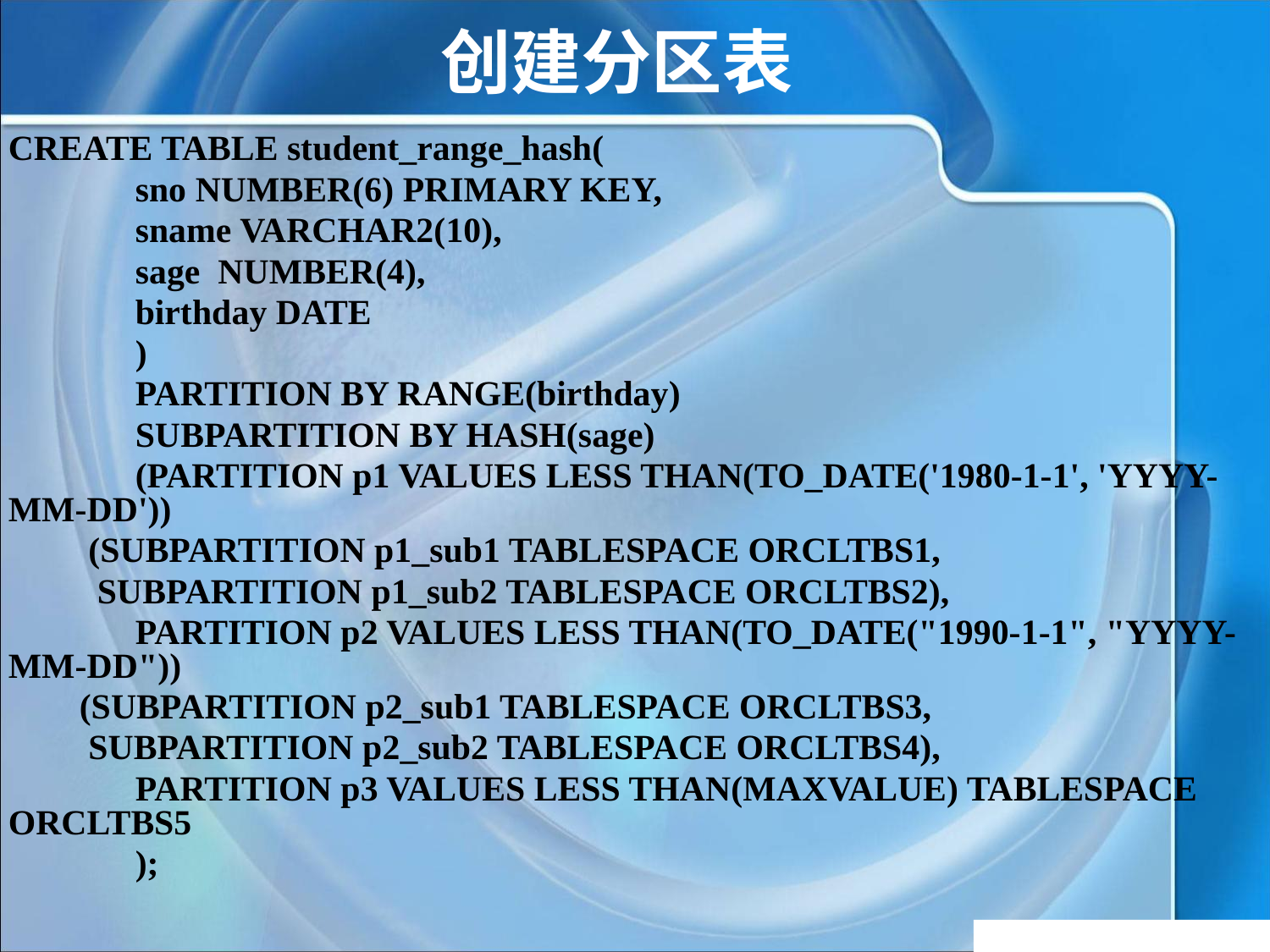

# 创建分区表
CREATE TABLE student_range_hash(
 	sno NUMBER(6) PRIMARY KEY,
 	sname VARCHAR2(10),
 	sage  NUMBER(4),
 	birthday DATE
 	)
 	PARTITION BY RANGE(birthday)
 	SUBPARTITION BY HASH(sage)
 	(PARTITION p1 VALUES LESS THAN(TO_DATE('1980-1-1', 'YYYY-MM-DD'))
         (SUBPARTITION p1_sub1 TABLESPACE ORCLTBS1,
          SUBPARTITION p1_sub2 TABLESPACE ORCLTBS2),
    	PARTITION p2 VALUES LESS THAN(TO_DATE("1990-1-1", "YYYY-MM-DD"))
        (SUBPARTITION p2_sub1 TABLESPACE ORCLTBS3,
         SUBPARTITION p2_sub2 TABLESPACE ORCLTBS4),
    	PARTITION p3 VALUES LESS THAN(MAXVALUE) TABLESPACE ORCLTBS5
 	);
152